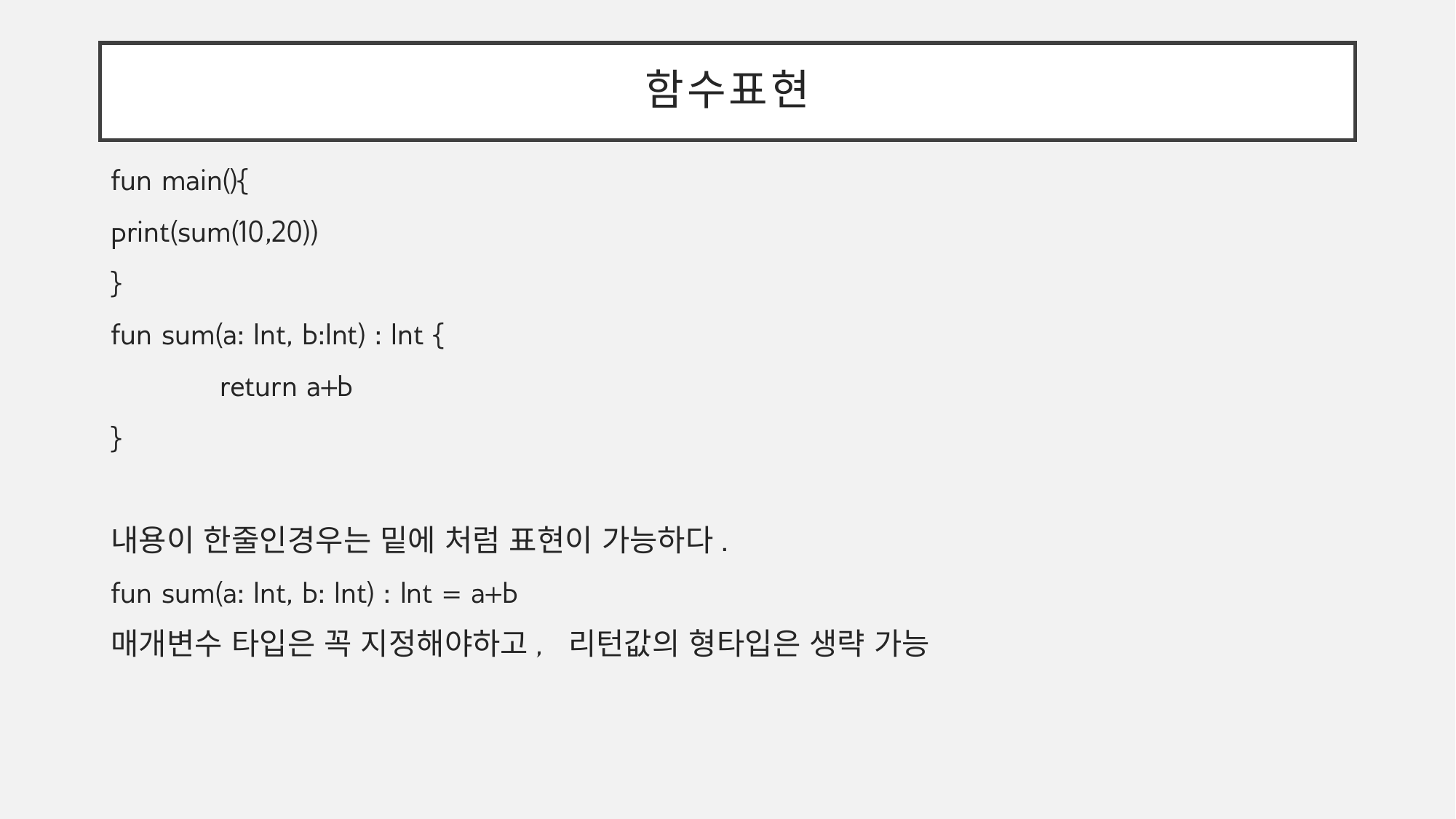

# 함수표현
fun main(){
print(sum(10,20))
}
fun sum(a: Int, b:Int) : Int {
	return a+b
}

내용이 한줄인경우는 밑에 처럼 표현이 가능하다.
fun sum(a: Int, b: Int) : Int = a+b
매개변수 타입은 꼭 지정해야하고,  리턴값의 형타입은 생략 가능